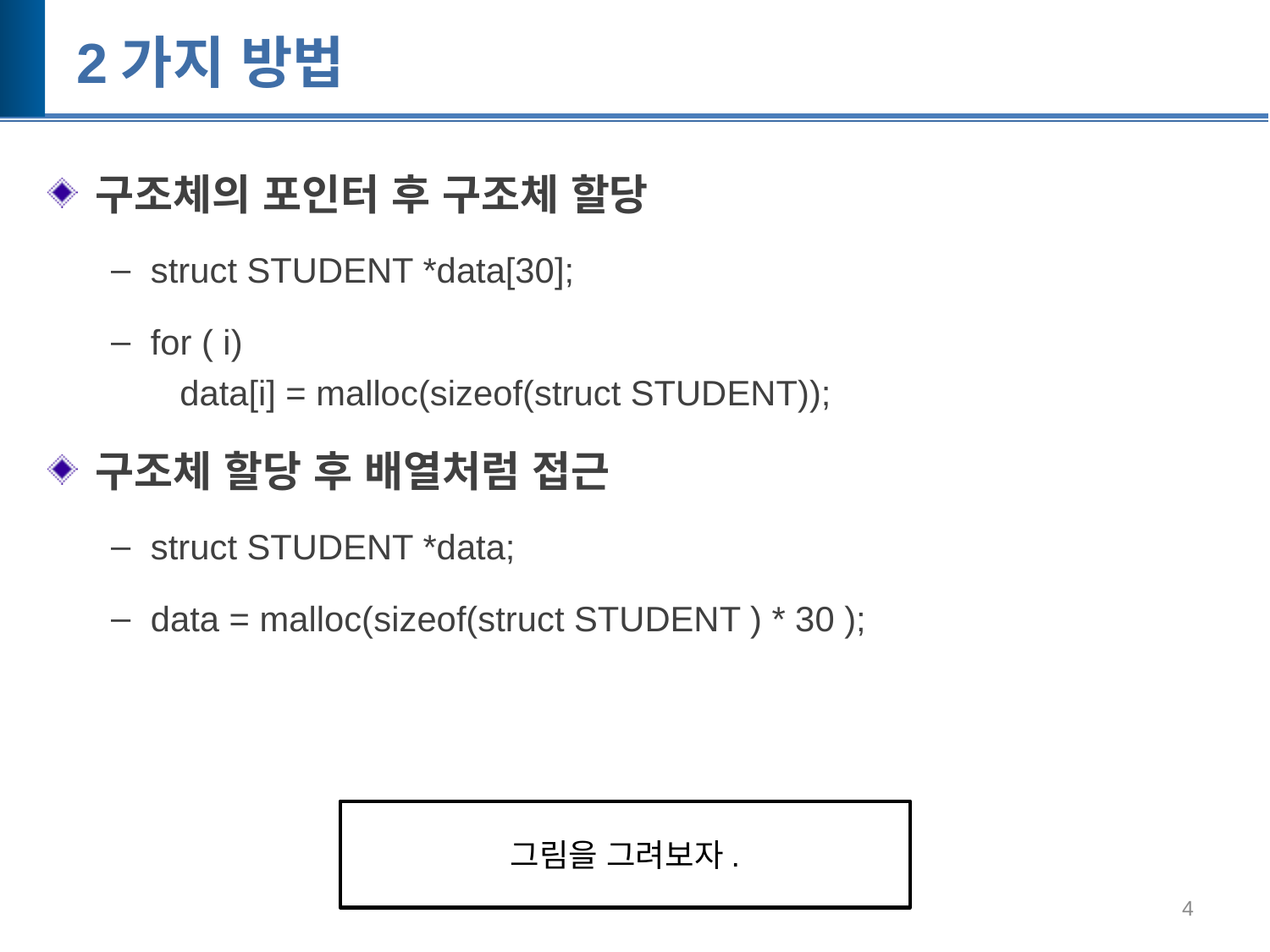

# 2가지 방법
구조체의 포인터 후 구조체 할당
struct STUDENT *data[30];
for ( i)
   data[i] = malloc(sizeof(struct STUDENT));
구조체 할당 후 배열처럼 접근
struct STUDENT *data;
data = malloc(sizeof(struct STUDENT ) * 30 );

그림을 그려보자.
4